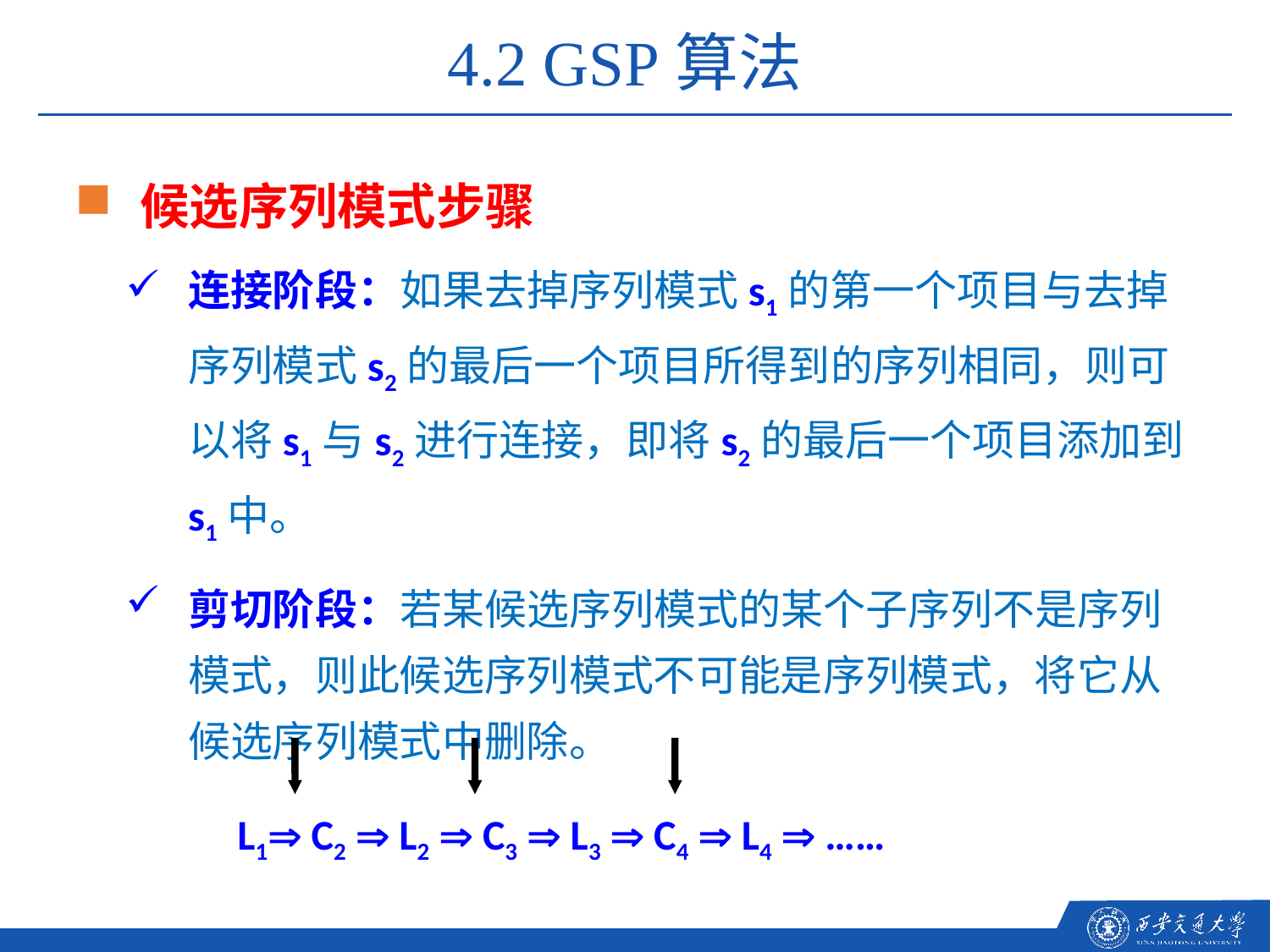

4.2 GSP算法
候选序列模式步骤
连接阶段：如果去掉序列模式s1的第一个项目与去掉序列模式s2的最后一个项目所得到的序列相同，则可以将s1与s2进行连接，即将s2的最后一个项目添加到s1中。
剪切阶段：若某候选序列模式的某个子序列不是序列模式，则此候选序列模式不可能是序列模式，将它从候选序列模式中删除。

L1⇒ C2 ⇒ L2 ⇒ C3 ⇒ L3 ⇒ C4 ⇒ L4 ⇒ ……